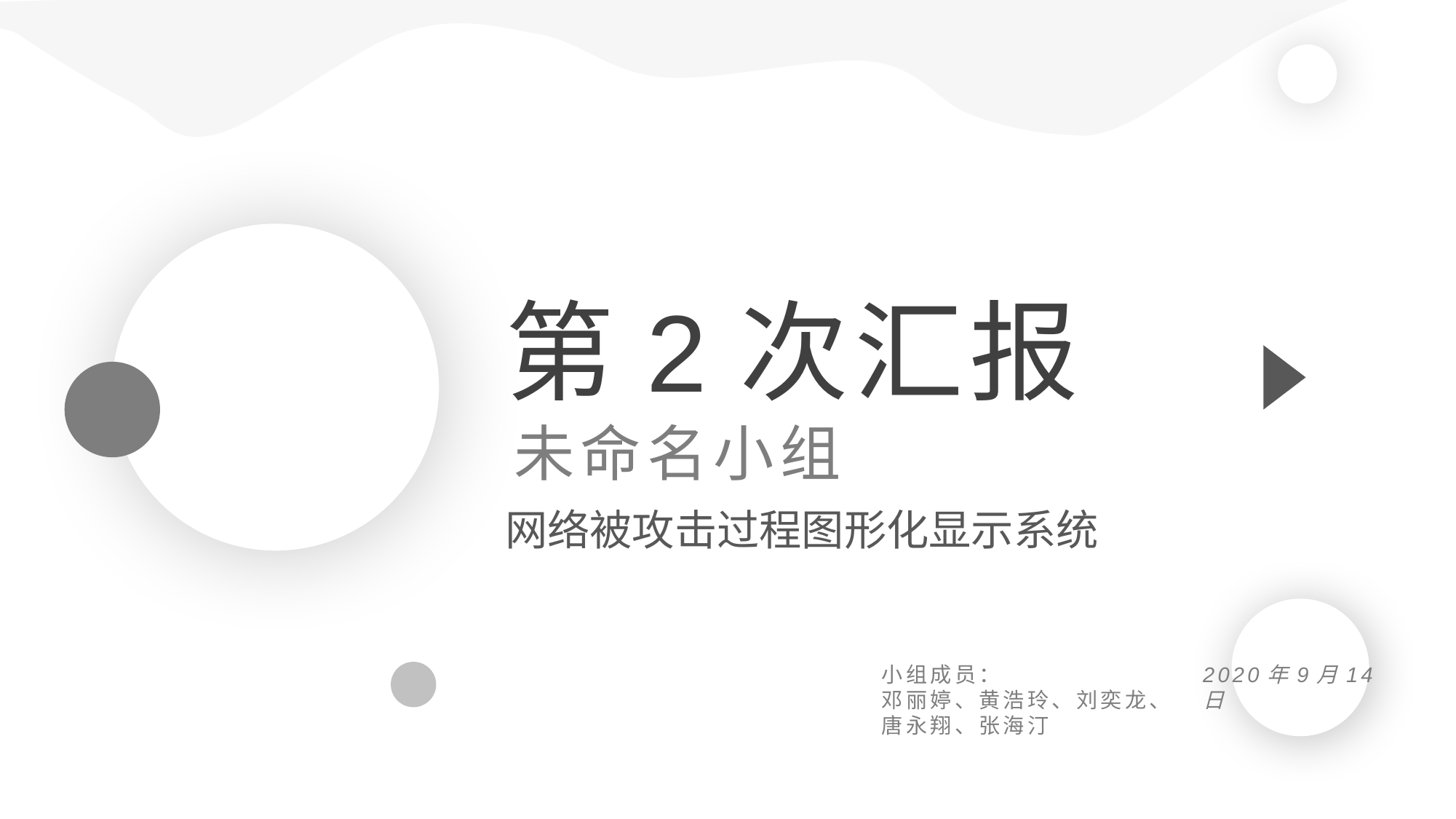

第2次汇报

未命名小组
网络被攻击过程图形化显示系统

小组成员：
邓丽婷、黄浩玲、刘奕龙、唐永翔、张海汀
2020年9月14日